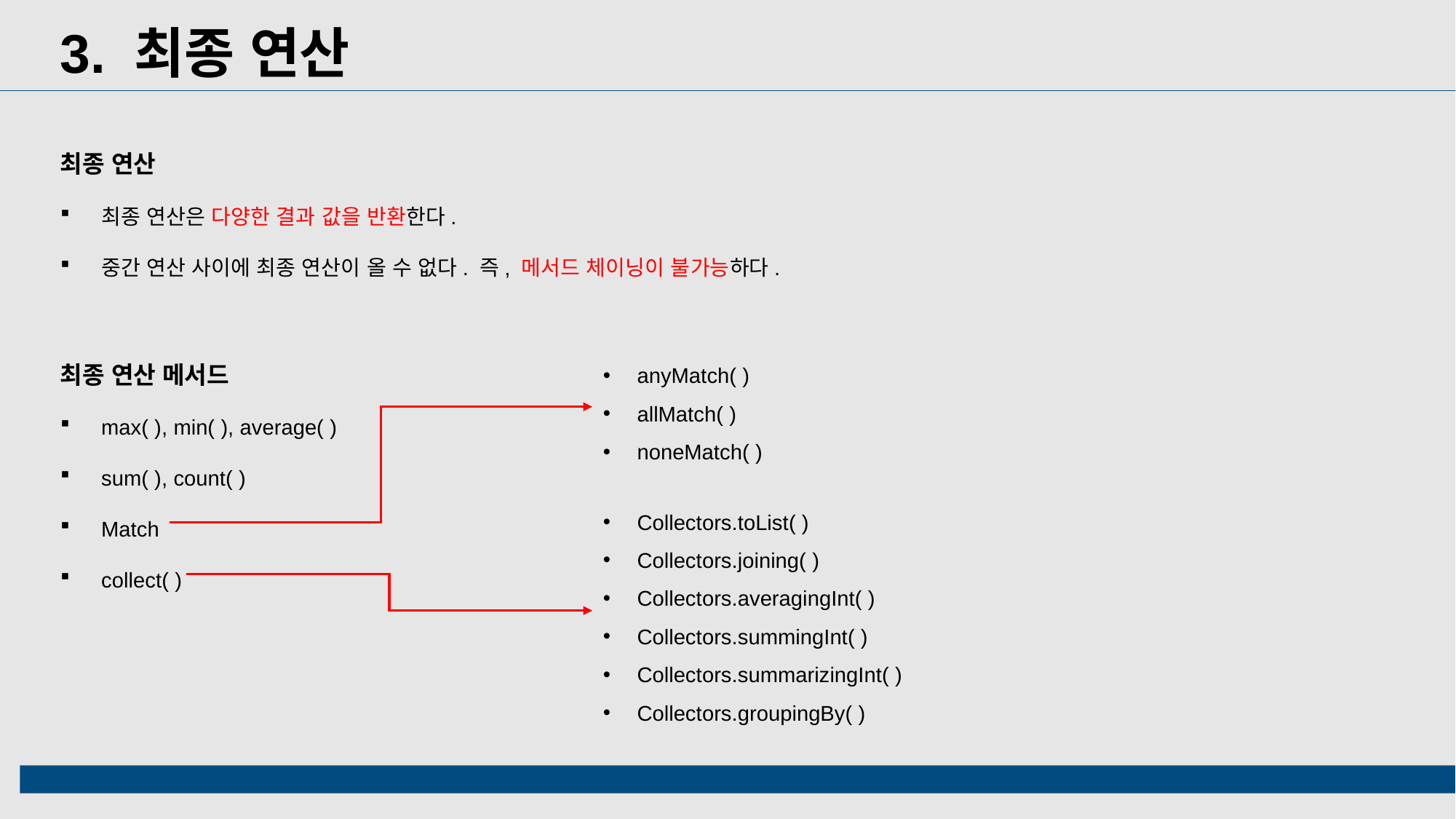

3. 최종 연산
최종 연산
최종 연산은 다양한 결과 값을 반환한다.
중간 연산 사이에 최종 연산이 올 수 없다. 즉, 메서드 체이닝이 불가능하다.

최종 연산 메서드
max( ), min( ), average( )
sum( ), count( )
Match
collect( )
anyMatch( )
allMatch( )
noneMatch( )
Collectors.toList( )
Collectors.joining( )
Collectors.averagingInt( )
Collectors.summingInt( )
Collectors.summarizingInt( )
Collectors.groupingBy( )